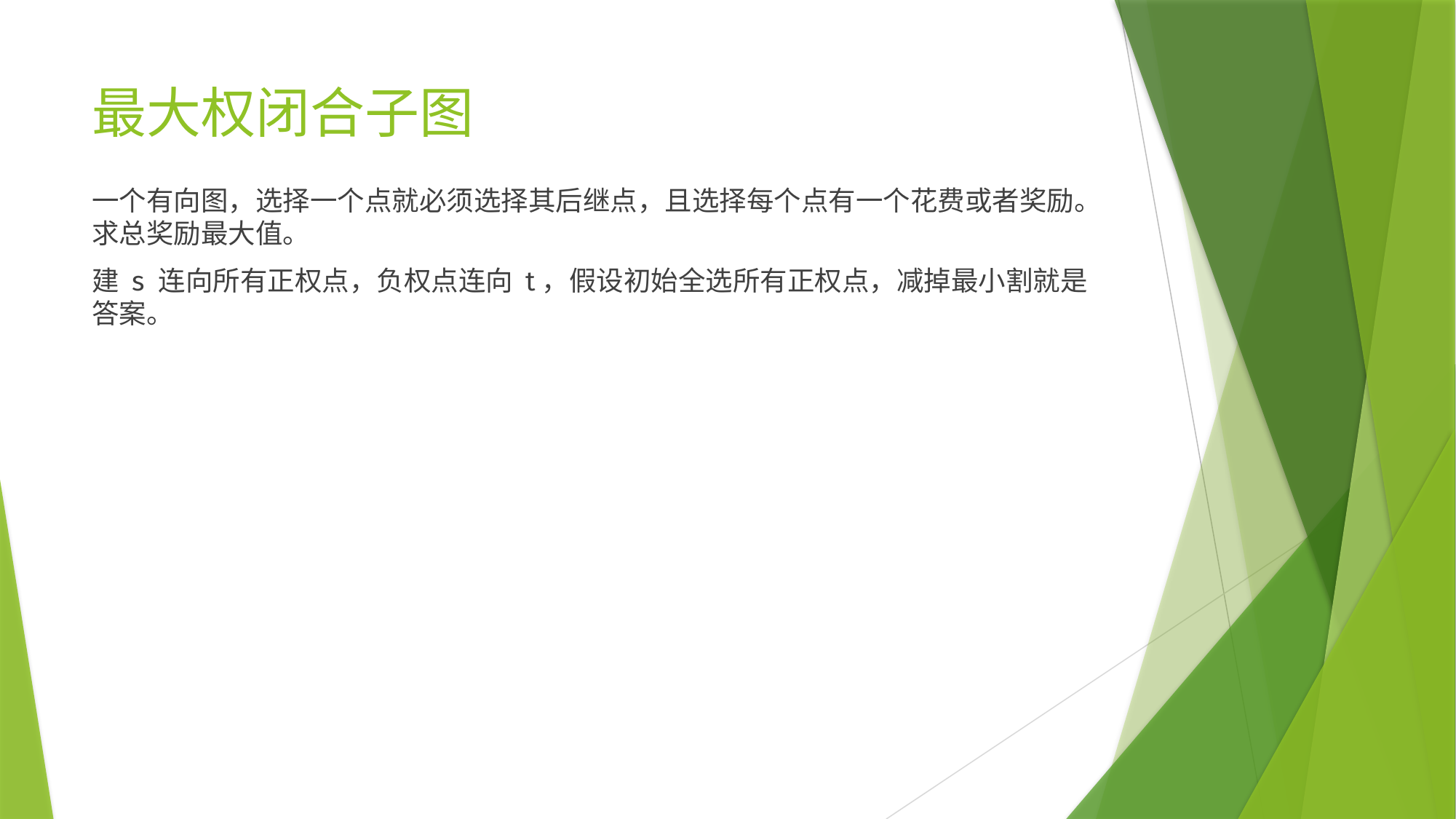

# 最大权闭合子图
一个有向图，选择一个点就必须选择其后继点，且选择每个点有一个花费或者奖励。求总奖励最大值。
建 s 连向所有正权点，负权点连向 t，假设初始全选所有正权点，减掉最小割就是答案。